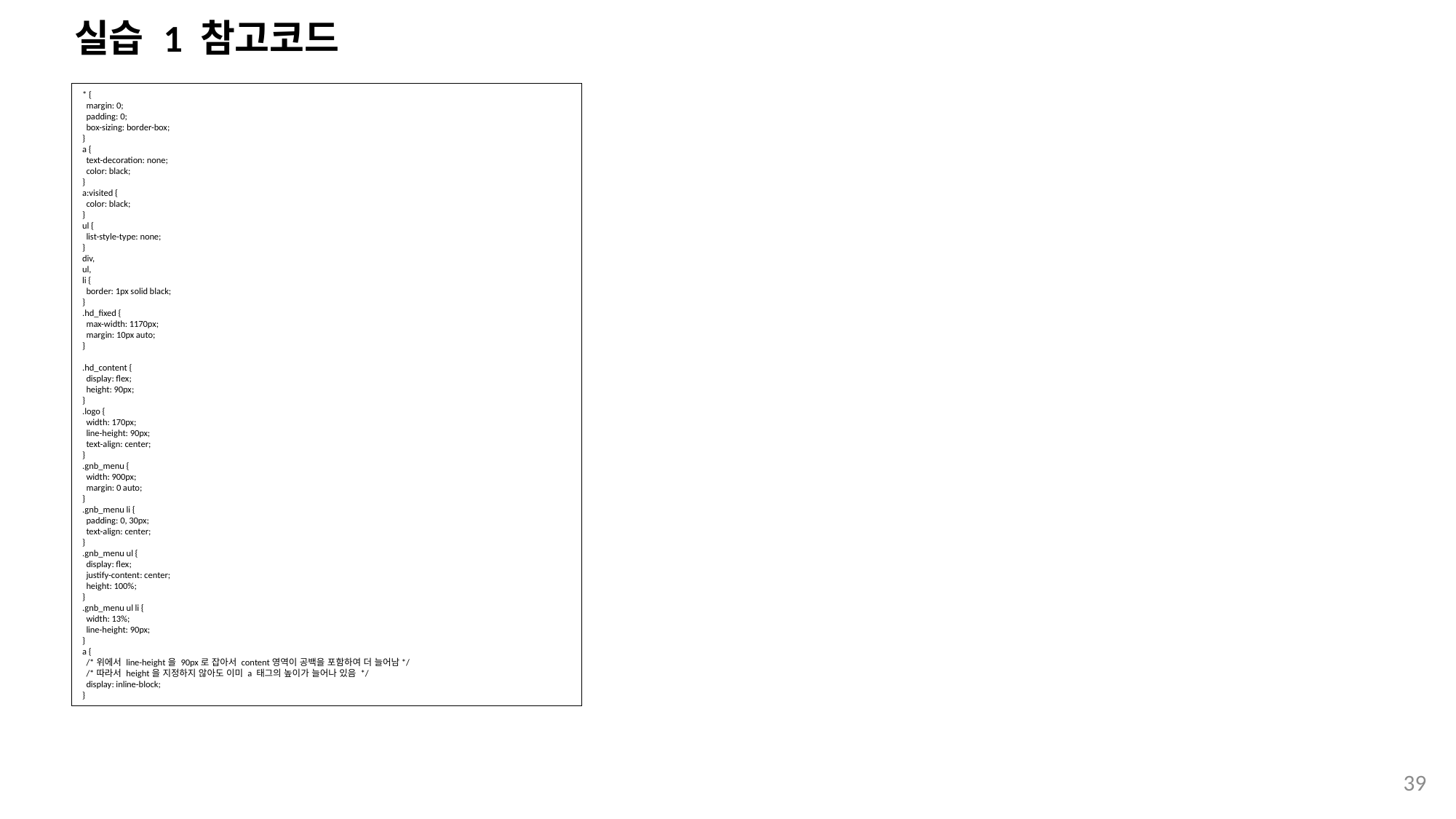

# 실습 1 참고코드
* {
  margin: 0;
  padding: 0;
  box-sizing: border-box;
}
a {
  text-decoration: none;
  color: black;
}
a:visited {
  color: black;
}
ul {
  list-style-type: none;
}
div,
ul,
li {
  border: 1px solid black;
}
.hd_fixed {
  max-width: 1170px;
  margin: 10px auto;
}

.hd_content {
  display: flex;
  height: 90px;
}
.logo {
  width: 170px;
  line-height: 90px;
  text-align: center;
}
.gnb_menu {
  width: 900px;
  margin: 0 auto;
}
.gnb_menu li {
  padding: 0, 30px;
  text-align: center;
}
.gnb_menu ul {
  display: flex;
  justify-content: center;
  height: 100%;
}
.gnb_menu ul li {
  width: 13%;
  line-height: 90px;
}
a {
  /*위에서 line-height을 90px로 잡아서 content영역이 공백을 포함하여 더 늘어남*/
  /*따라서 height을 지정하지 않아도 이미 a 태그의 높이가 늘어나 있음 */
  display: inline-block;
}
39